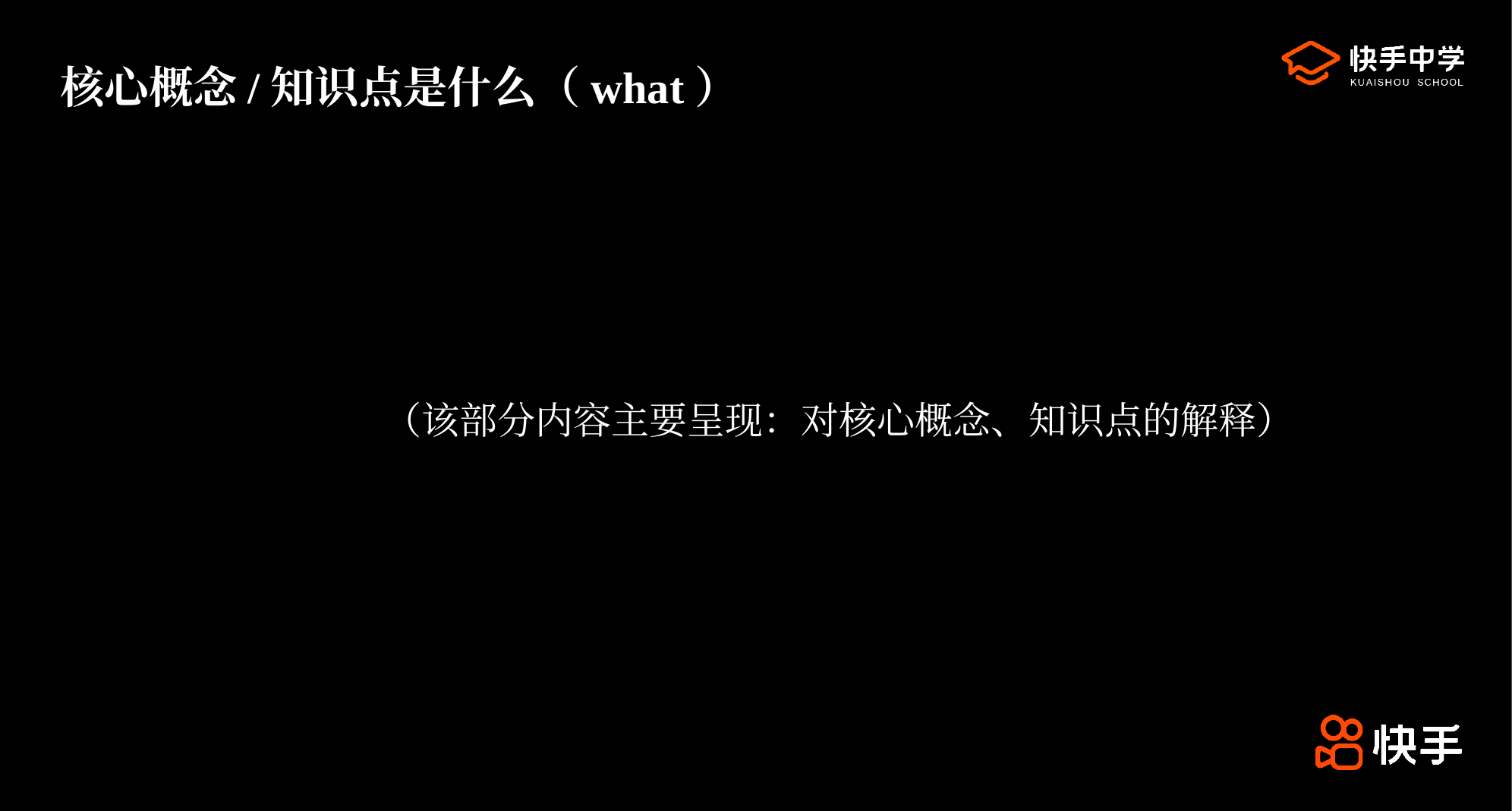

快手内部文档请勿外传
核心概念/知识点是什么（what）
（该部分内容主要呈现：对核心概念、知识点的解释）